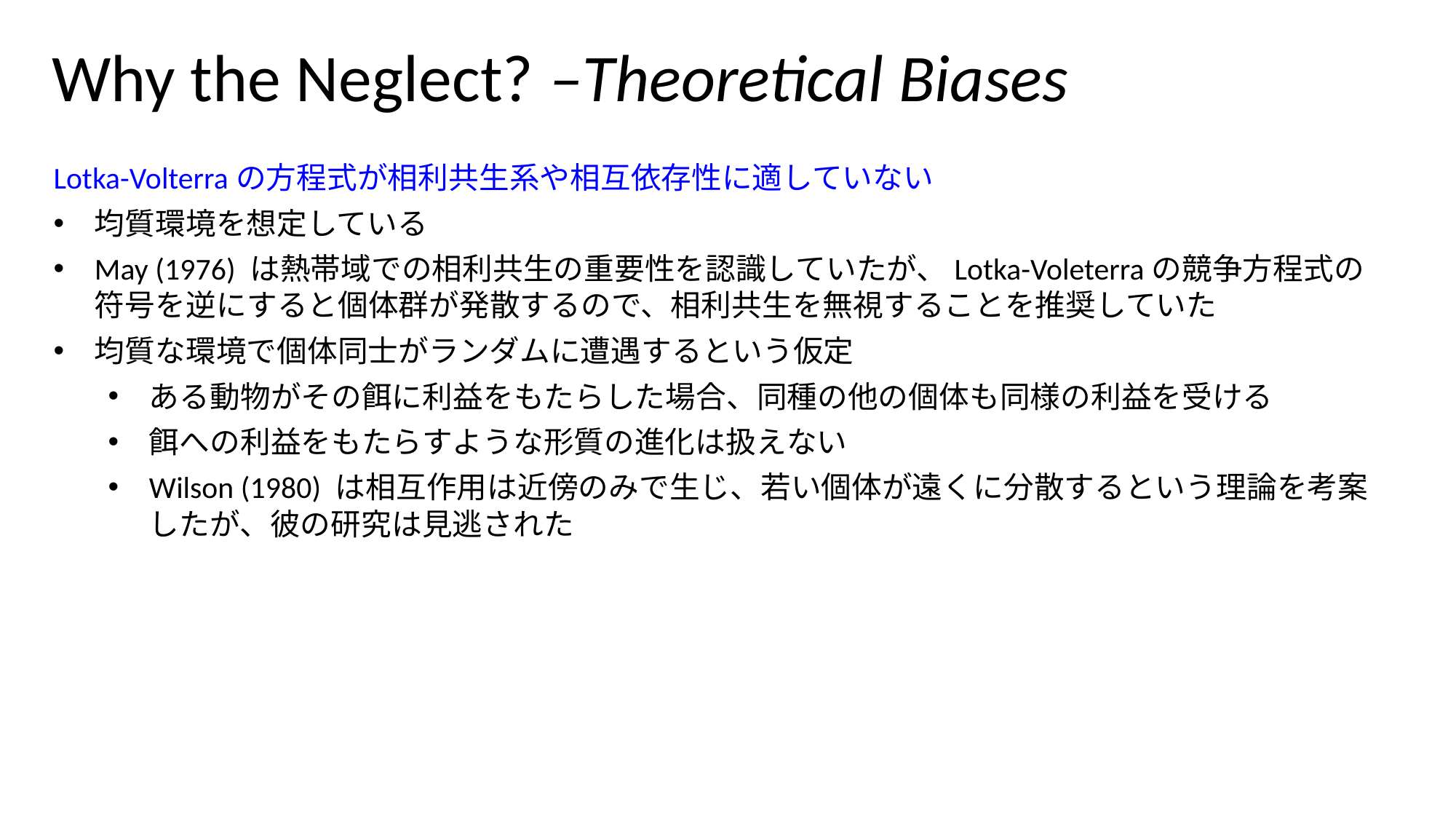

# Why the Neglect? –Theoretical Biases
Lotka-Volterraの方程式が相利共生系や相互依存性に適していない
均質環境を想定している
May (1976) は熱帯域での相利共生の重要性を認識していたが、Lotka-Voleterraの競争方程式の符号を逆にすると個体群が発散するので、相利共生を無視することを推奨していた
均質な環境で個体同士がランダムに遭遇するという仮定
ある動物がその餌に利益をもたらした場合、同種の他の個体も同様の利益を受ける
餌への利益をもたらすような形質の進化は扱えない
Wilson (1980) は相互作用は近傍のみで生じ、若い個体が遠くに分散するという理論を考案したが、彼の研究は見逃された